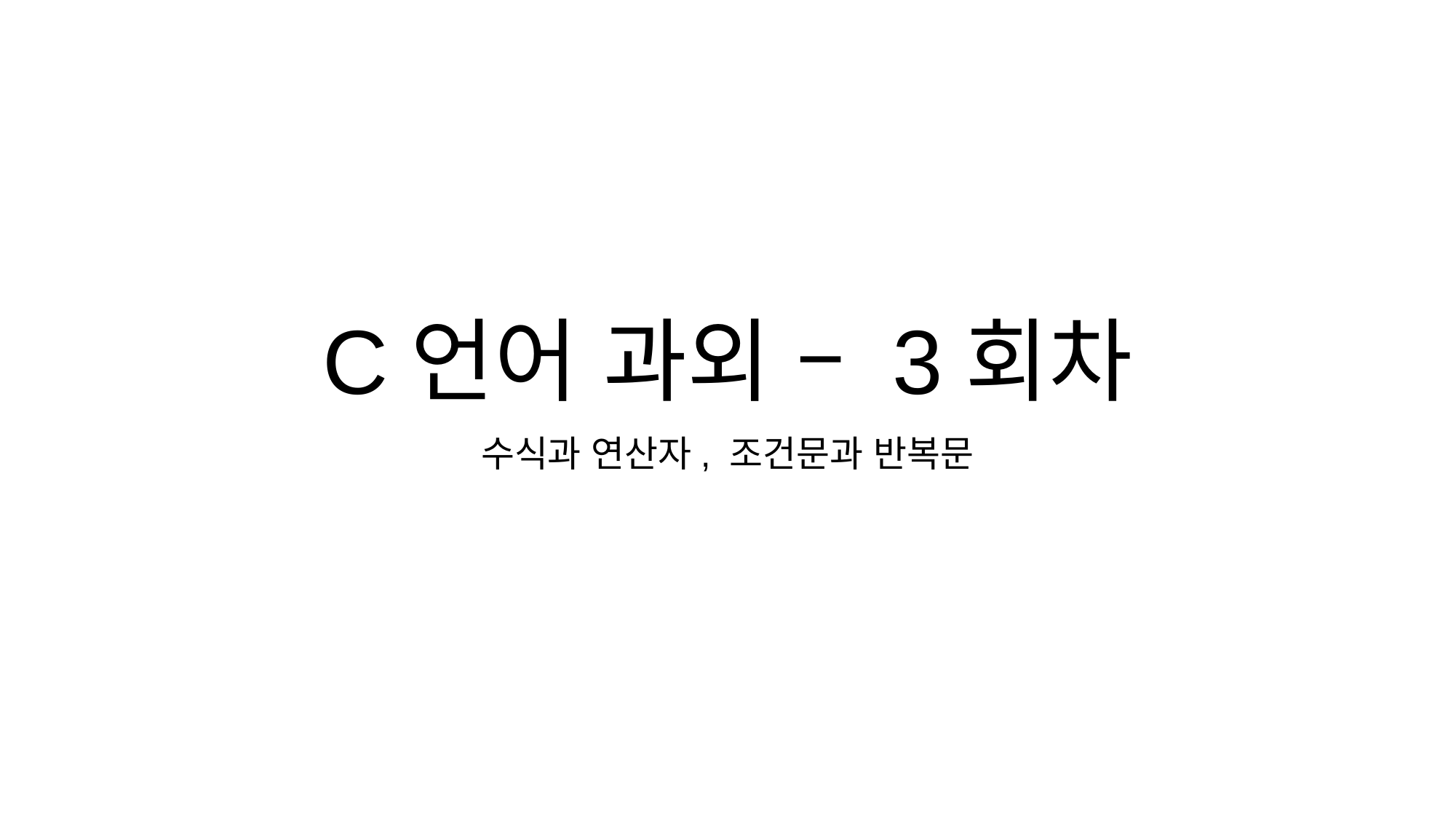

# C언어 과외 – 3회차
수식과 연산자, 조건문과 반복문